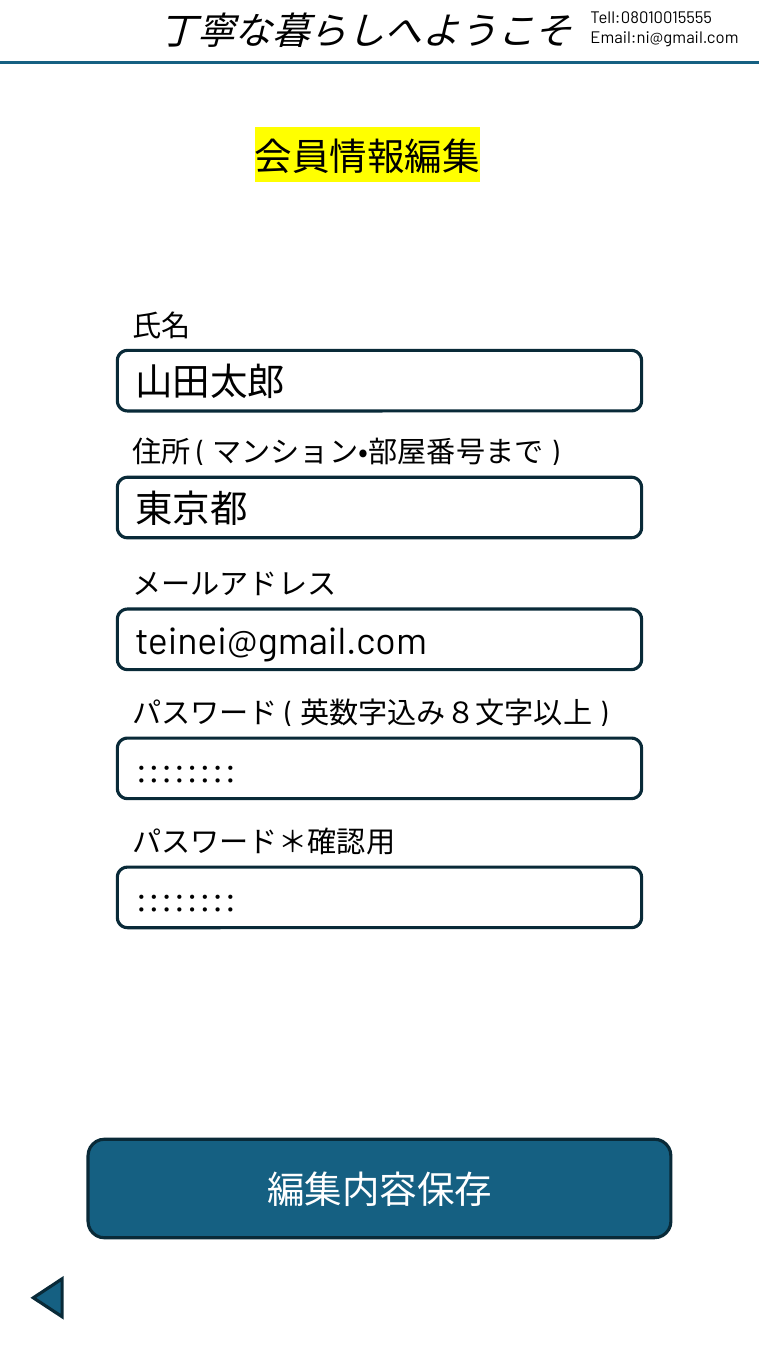

丁寧な暮らしへようこそ
Tell:08010015555
Email:ni@gmail.com
会員情報編集
氏名
山田太郎山田
住所(マンション・部屋番号まで)
東京都
メールアドレス
teinei@gmail.com
パスワード(英数字込み８文字以上)
::::::::
パスワード＊確認用
::::::::
編集内容保存